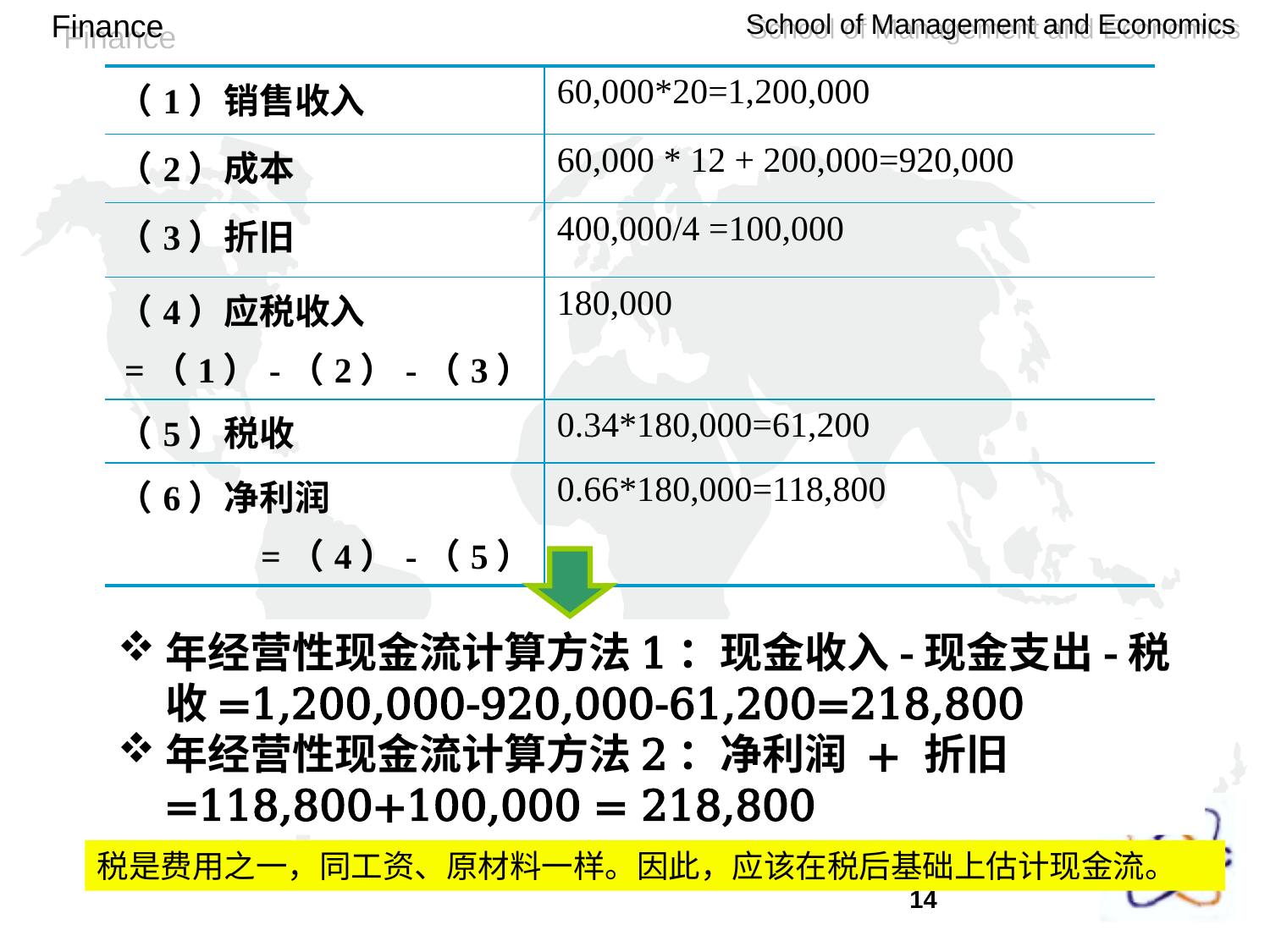

| （1）销售收入 | 60,000\*20=1,200,000 |
| --- | --- |
| （2）成本 | 60,000 \* 12 + 200,000=920,000 |
| （3）折旧 | 400,000/4 =100,000 |
| （4）应税收入 =（1）-（2）-（3） | 180,000 |
| （5）税收 | 0.34\*180,000=61,200 |
| （6）净利润 =（4）-（5） | 0.66\*180,000=118,800 |

年经营性现金流计算方法1：现金收入-现金支出-税收=1,200,000-920,000-61,200=218,800
年经营性现金流计算方法2：净利润 + 折旧=118,800+100,000 = 218,800
税是费用之一，同工资、原材料一样。因此，应该在税后基础上估计现金流。